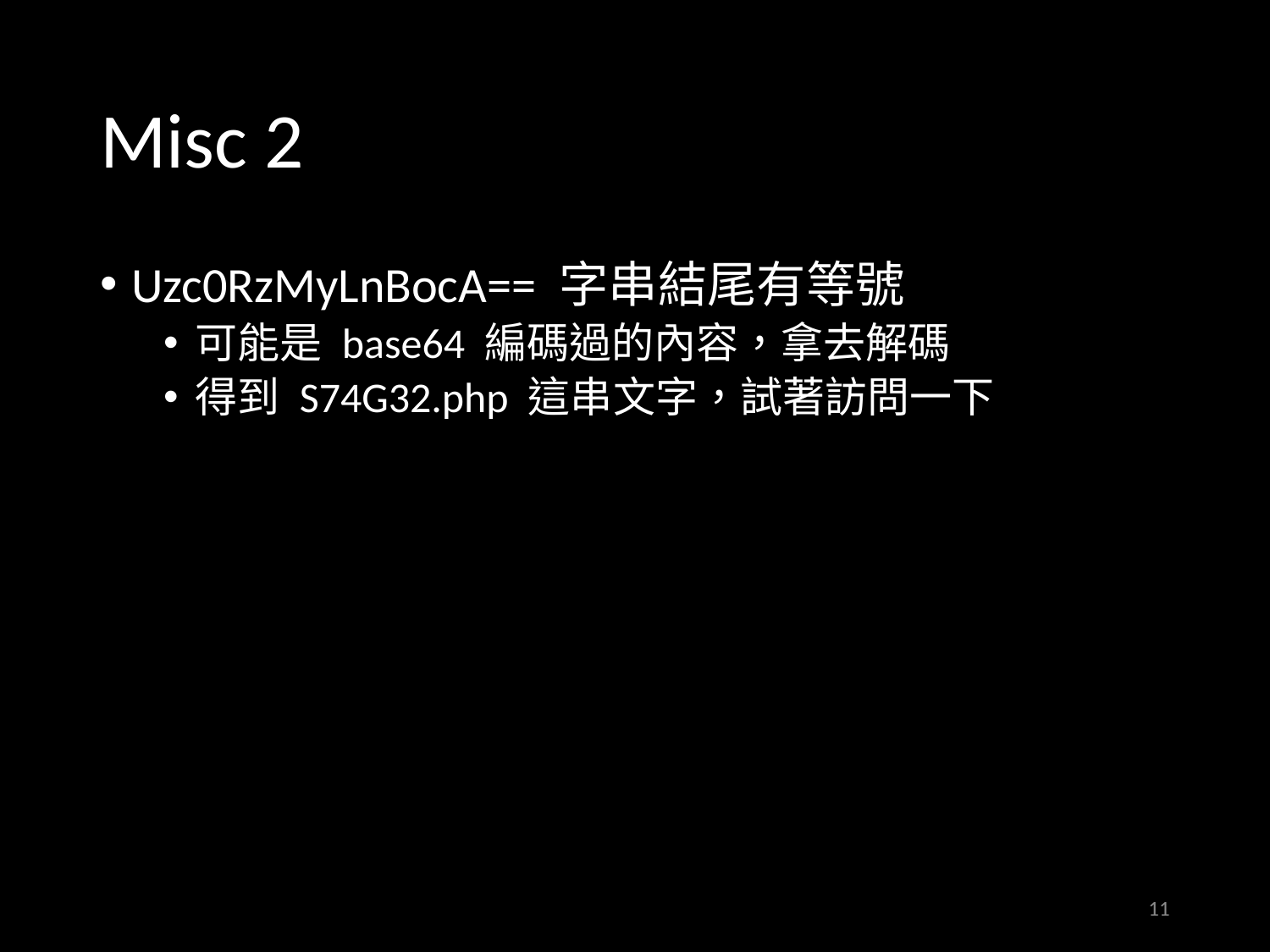

# Misc 2
Uzc0RzMyLnBocA== 字串結尾有等號
可能是 base64 編碼過的內容，拿去解碼
得到 S74G32.php 這串文字，試著訪問一下
11